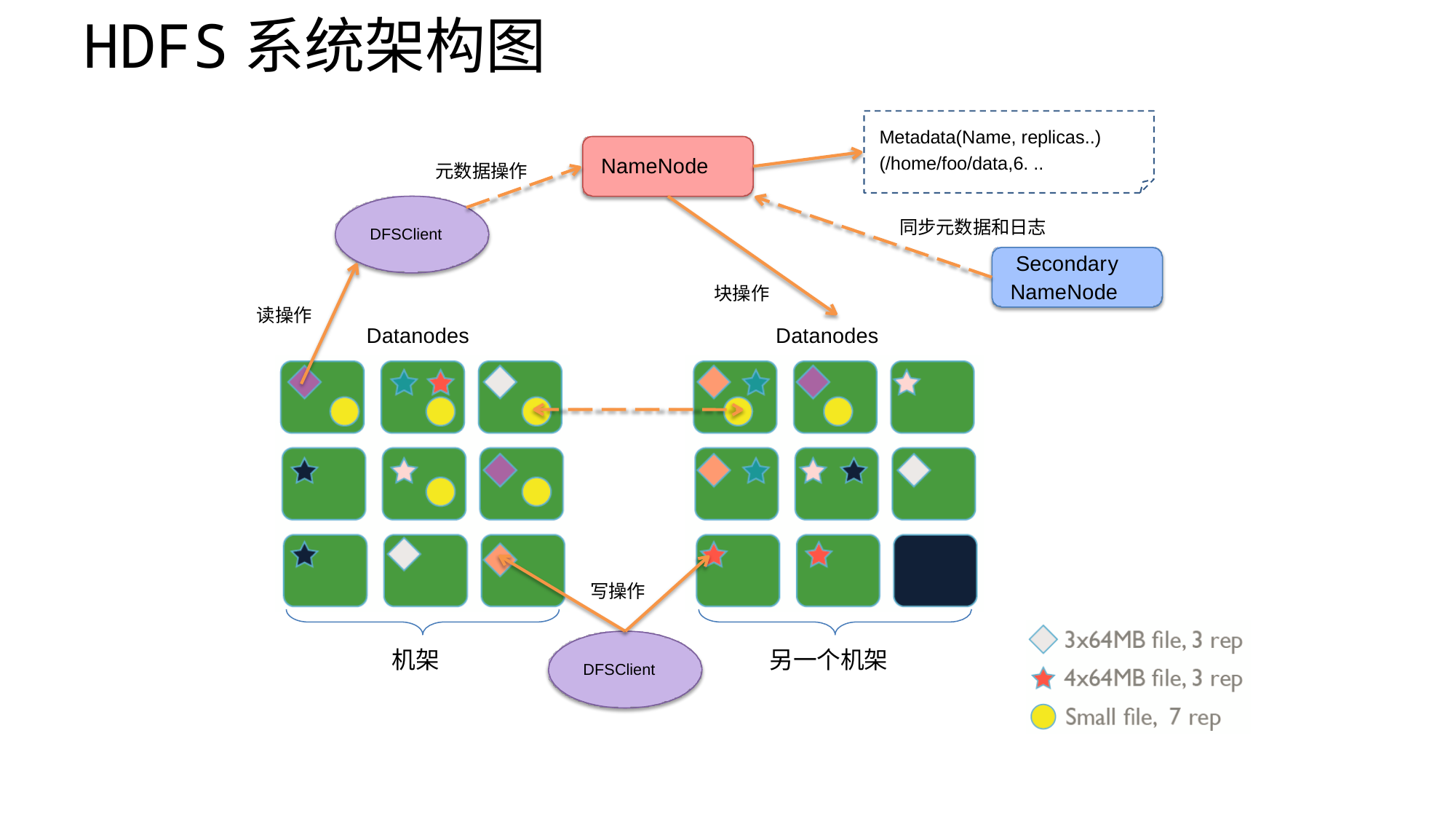

# HDFS系统架构图

Metadata(Name, replicas..)
(/home/foo/data,6. ..

NameNode
元数据操作

同步元数据和日志
Secondary
NameNode
DFSClient

块操作

读操作
Datanodes
Datanodes

写操作

机架
另一个机架

DFSClient